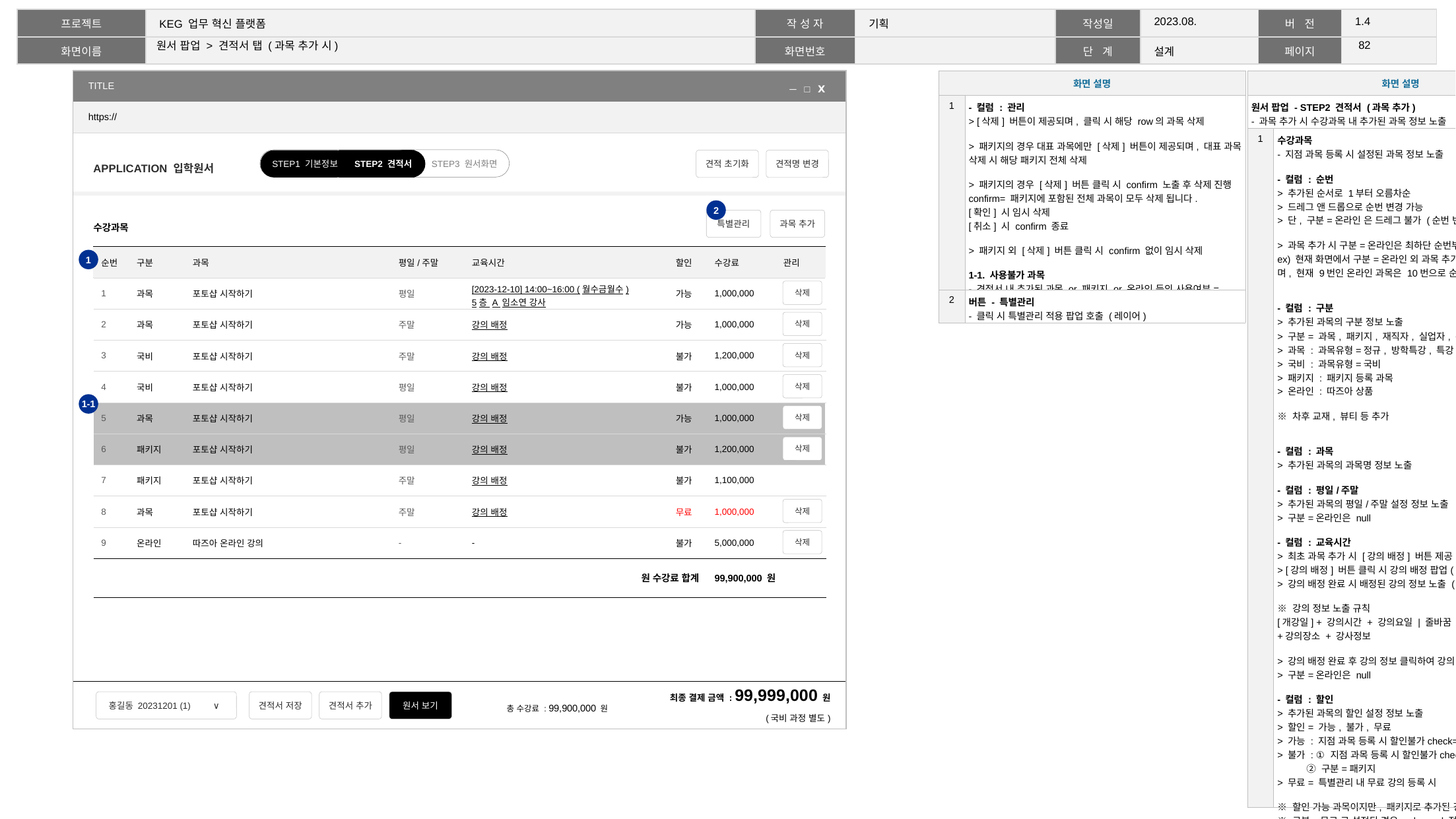

82

# 원서 팝업 > 견적서 탭 (과목 추가 시)
| TITLE |
| --- |
| https:// |

| 화면 설명 |  |
| --- | --- |
| 1 | - 컬럼 : 관리 > [삭제] 버튼이 제공되며, 클릭 시 해당 row의 과목 삭제 > 패키지의 경우 대표 과목에만 [삭제] 버튼이 제공되며, 대표 과목 삭제 시 해당 패키지 전체 삭제 > 패키지의 경우 [삭제] 버튼 클릭 시 confirm 노출 후 삭제 진행 confirm= 패키지에 포함된 전체 과목이 모두 삭제 됩니다. [확인] 시 임시 삭제 [취소] 시 confirm 종료 > 패키지 외 [삭제] 버튼 클릭 시 confirm 없이 임시 삭제 1-1. 사용불가 과목 - 견적서 내 추가된 과목 or 패키지 or 온라인 등의 사용여부=사용불가 등 정상 사용이 불가한 경우 bg 적용 |
| 2 | 버튼 - 특별관리 - 클릭 시 특별관리 적용 팝업 호출 (레이어) |
| 화면 설명 |  |
| --- | --- |
| 원서 팝업 - STEP2 견적서 (과목 추가) - 과목 추가 시 수강과목 내 추가된 과목 정보 노출 |  |
| 1 | 수강과목 - 지점 과목 등록 시 설정된 과목 정보 노출 - 컬럼 : 순번 > 추가된 순서로 1부터 오름차순 > 드레그 앤 드롭으로 순번 변경 가능 > 단, 구분=온라인 은 드레그 불가 (순번 변경 불가) > 과목 추가 시 구분=온라인은 최하단 순번부터 오름차순 ex) 현재 화면에서 구분=온라인 외 과목 추가 시 9번으로 추가되며, 현재 9번인 온라인 과목은 10번으로 순번 변경 - 컬럼 : 구분 > 추가된 과목의 구분 정보 노출 > 구분= 과목, 패키지, 재직자, 실업자, 온라인 등 > 과목 : 과목유형=정규, 방학특강, 특강 > 국비 : 과목유형=국비 > 패키지 : 패키지 등록 과목 > 온라인 : 따즈아 상품 ※ 차후 교재, 뷰티 등 추가 - 컬럼 : 과목 > 추가된 과목의 과목명 정보 노출 - 컬럼 : 평일/주말 > 추가된 과목의 평일/주말 설정 정보 노출 > 구분=온라인은 null - 컬럼 : 교육시간 > 최초 과목 추가 시 [강의 배정] 버튼 제공 > [강의 배정] 버튼 클릭 시 강의 배정 팝업(레이어) 호출 > 강의 배정 완료 시 배정된 강의 정보 노출 (화면 1번 참조) ※ 강의 정보 노출 규칙 [개강일] + 강의시간 + 강의요일 | 줄바꿈 +강의장소 + 강사정보 > 강의 배정 완료 후 강의 정보 클릭하여 강의 배정 팝업 호출 > 구분=온라인은 null - 컬럼 : 할인 > 추가된 과목의 할인 설정 정보 노출 > 할인= 가능, 불가, 무료 > 가능 : 지점 과목 등록 시 할인불가check=OFF > 불가 : ① 지점 과목 등록 시 할인불가check=ON ② 구분=패키지 > 무료= 특별관리 내 무료 강의 등록 시 ※ 할인 가능 과목이지만, 패키지로 추가된 경우 불가 ※ 구분=무료 로 설정된 경우 color=red 적용 (수강료 동일) - 컬럼 : 수강료 > 추가된 과목에 설정된 수강료 정보 노출 > 구분=패키지 시 패키지 내 각 과목의 원 수강료 노출 > 하단 원 수강료 합계 노출 ▶수강료 컬럼 합계 |
─   □   Ⅹ

APPLICATION 입학원서

STEP2 견적서

STEP3 원서화면
견적 초기화
견적명 변경
STEP1 기본정보

2
특별관리
과목 추가
| 수강과목 |  |  |  |  |  |  |  |
| --- | --- | --- | --- | --- | --- | --- | --- |
| 순번 | 구분 | 과목 | 평일/주말 | 교육시간 | 할인 | 수강료 | 관리 |
| 수강과목 |  |  |  |  |  |  |  |
| --- | --- | --- | --- | --- | --- | --- | --- |
| 순번 | 구분 | 과목 | 평일/주말 | 교육시간 | 할인 | 수강료 | 관리 |
| 1 | 과목 | 포토샵 시작하기 | 평일 | [2023-12-10] 14:00~16:00 (월수금월수) 5층 A 임소연 강사 | 가능 | 1,000,000 |  |
| 2 | 과목 | 포토샵 시작하기 | 주말 | 강의 배정 | 가능 | 1,000,000 |  |
| 3 | 국비 | 포토샵 시작하기 | 주말 | 강의 배정 | 불가 | 1,200,000 |  |
| 4 | 국비 | 포토샵 시작하기 | 평일 | 강의 배정 | 불가 | 1,000,000 |  |
| 5 | 과목 | 포토샵 시작하기 | 평일 | 강의 배정 | 가능 | 1,000,000 |  |
| 6 | 패키지 | 포토샵 시작하기 | 평일 | 강의 배정 | 불가 | 1,200,000 |  |
| 7 | 패키지 | 포토샵 시작하기 | 주말 | 강의 배정 | 불가 | 1,100,000 |  |
| 8 | 과목 | 포토샵 시작하기 | 주말 | 강의 배정 | 무료 | 1,000,000 |  |
| 9 | 온라인 | 따즈아 온라인 강의 | - | - | 불가 | 5,000,000 |  |
|  |  |  |  | 원 수강료 합계 |  | 99,900,000 원 |  |
1
삭제
삭제
삭제
삭제
1-1
삭제
삭제
삭제
삭제
|  | 총 수강료 : 99,900,000 원 | 최종 결제 금액 : 99,999,000 원 (국비 과정 별도) |
| --- | --- | --- |
홍길동 20231201 (1)         ∨
견적서 저장
견적서 추가
원서 보기